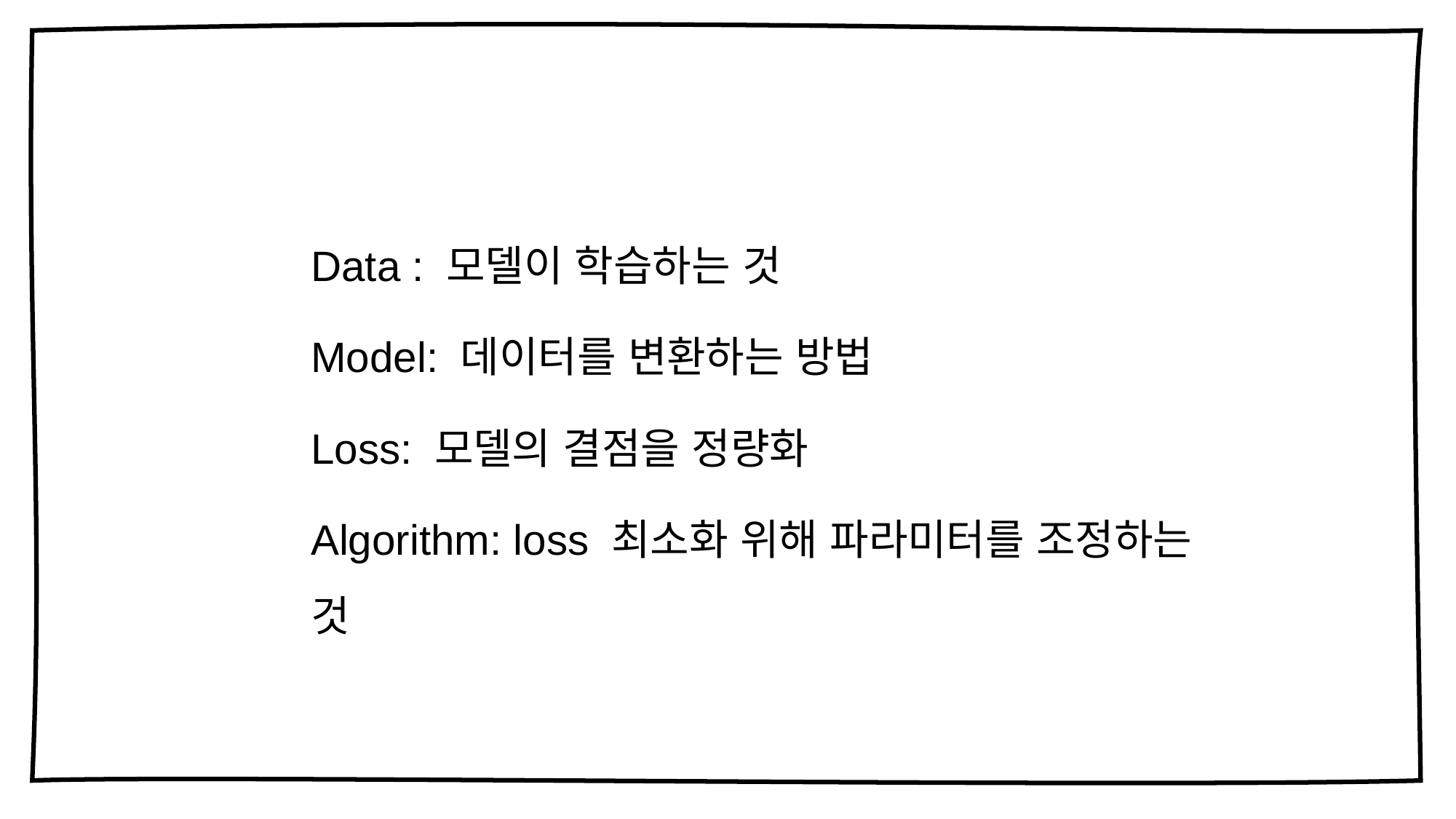

Data : 모델이 학습하는 것
Model: 데이터를 변환하는 방법
Loss: 모델의 결점을 정량화
Algorithm: loss 최소화 위해 파라미터를 조정하는 것